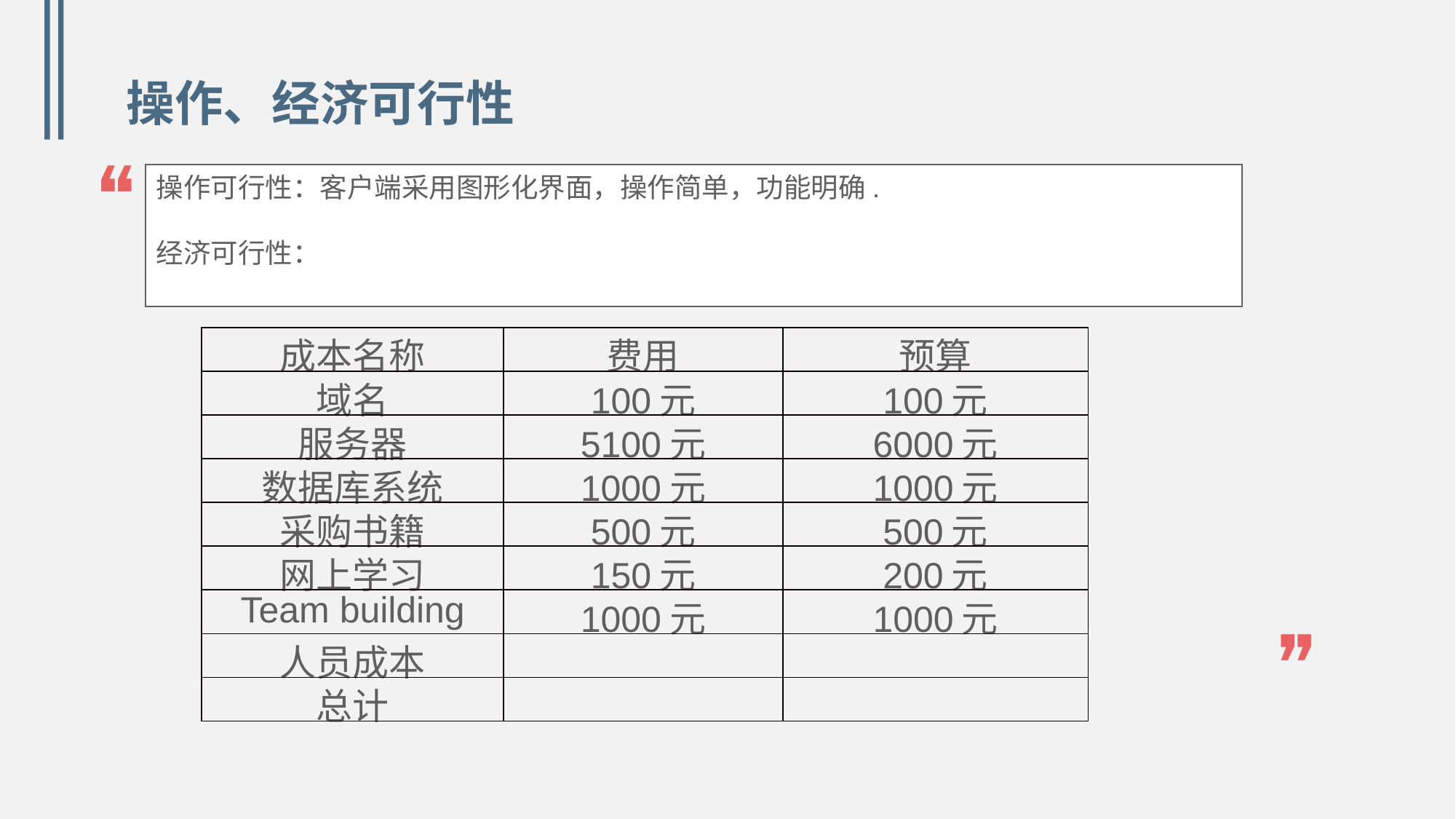

操作、经济可行性
“
操作可行性：客户端采用图形化界面，操作简单，功能明确.

经济可行性：

| 成本名称 | 费用 | 预算 |
| --- | --- | --- |
| 域名 | 100元 | 100元 |
| 服务器 | 5100元 | 6000元 |
| 数据库系统 | 1000元 | 1000元 |
| 采购书籍 | 500元 | 500元 |
| 网上学习 | 150元 | 200元 |
| Team building | 1000元 | 1000元 |
| 人员成本 |  |  |
| 总计 |  |  |
”